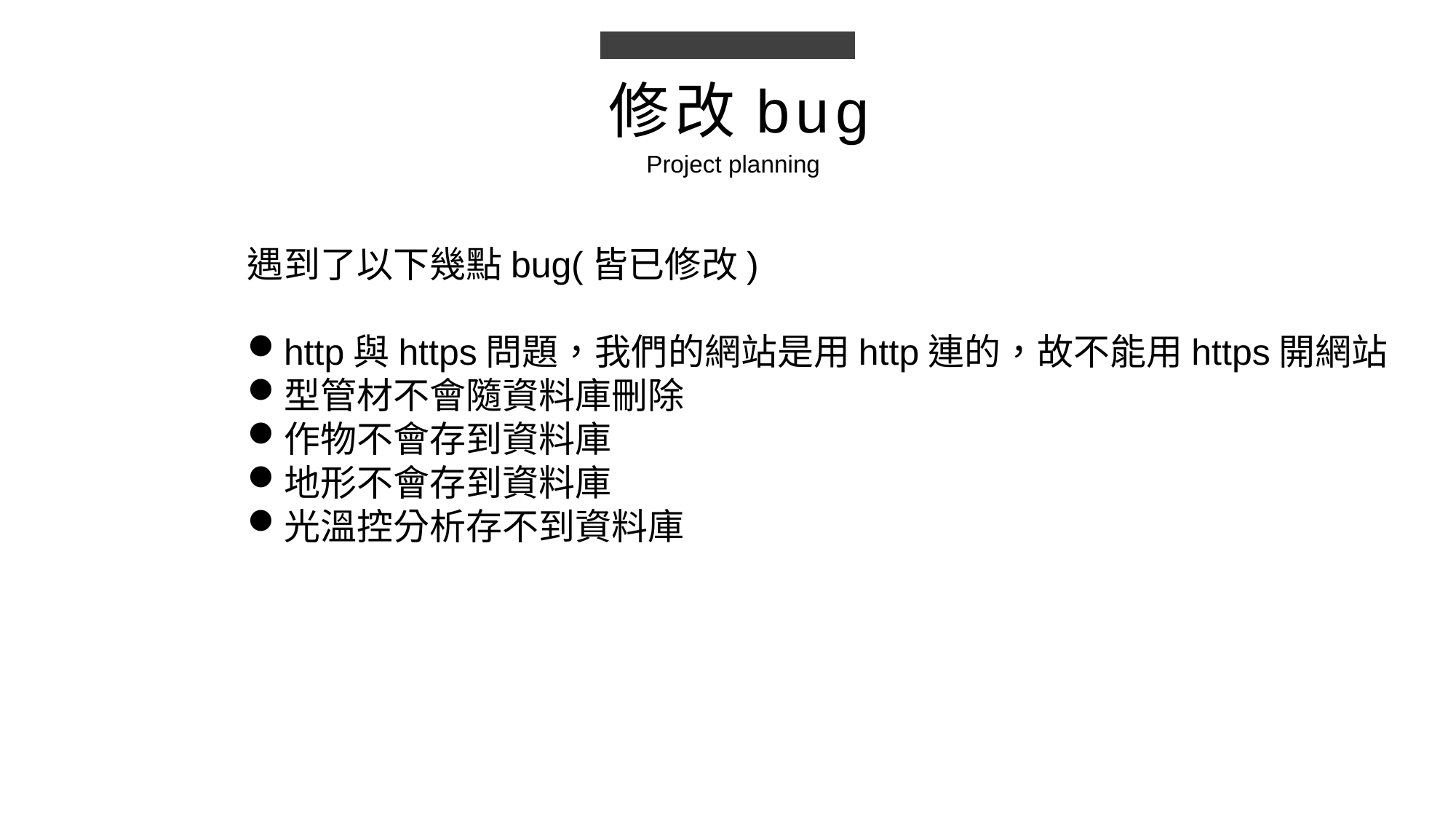

修改bug
Project planning
遇到了以下幾點bug(皆已修改)

http與https問題，我們的網站是用http連的，故不能用https開網站
型管材不會隨資料庫刪除
作物不會存到資料庫
地形不會存到資料庫
光溫控分析存不到資料庫